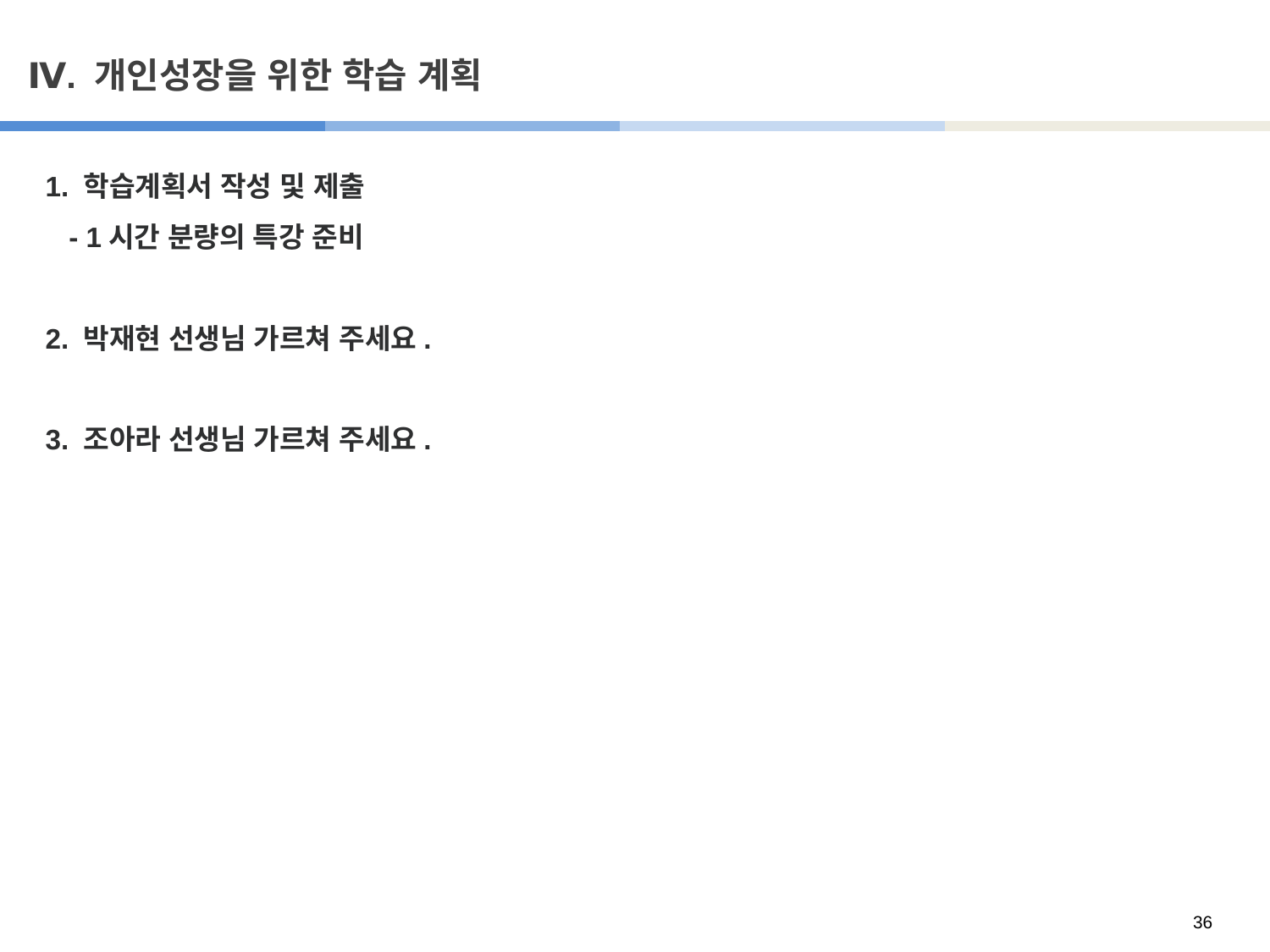

# Ⅳ. 개인성장을 위한 학습 계획
1. 학습계획서 작성 및 제출
   - 1시간 분량의 특강 준비

2. 박재현 선생님 가르쳐 주세요.

3. 조아라 선생님 가르쳐 주세요.
36